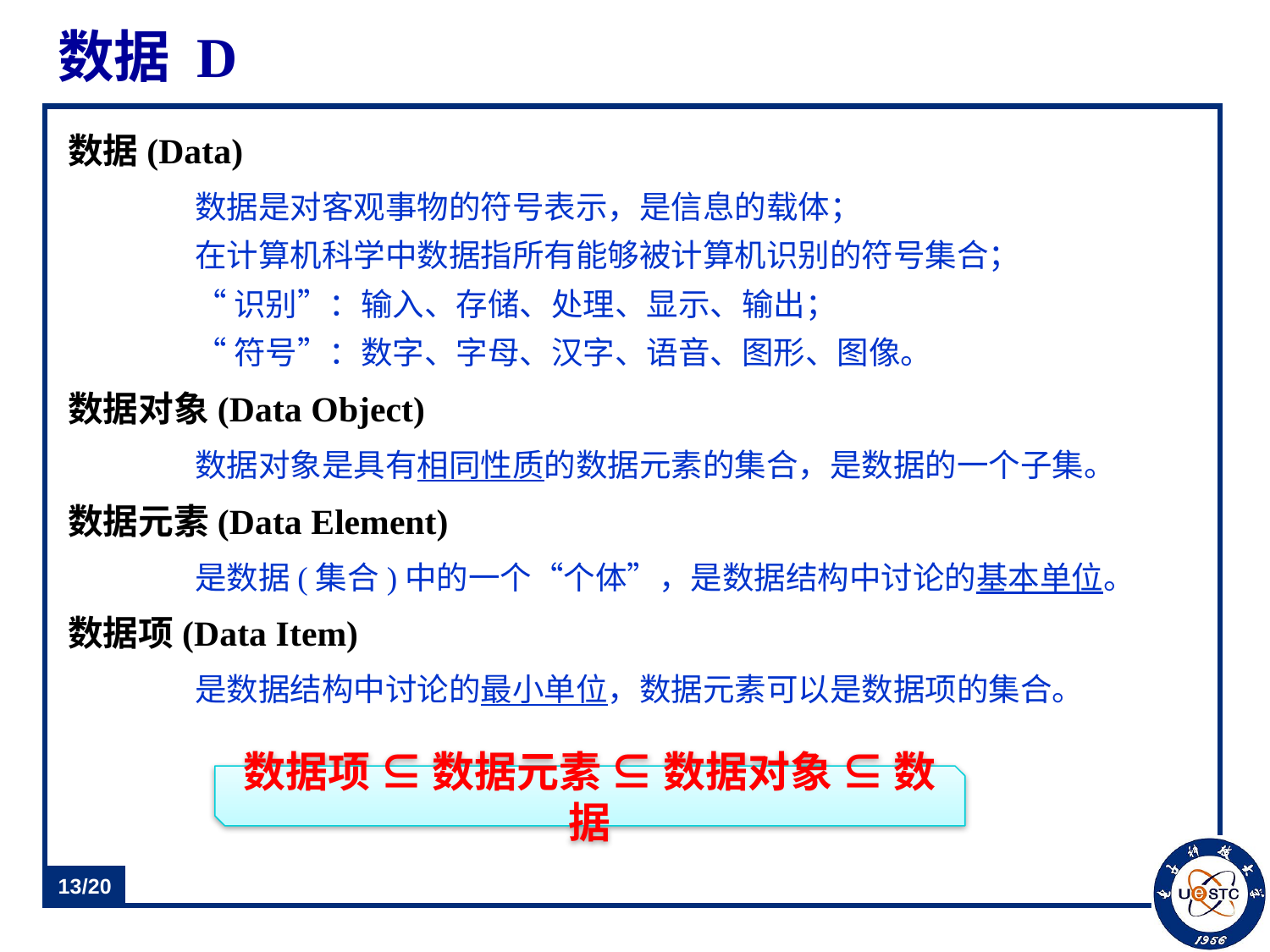

# 数据 D
数据(Data)
数据是对客观事物的符号表示，是信息的载体；
在计算机科学中数据指所有能够被计算机识别的符号集合；
“识别”：输入、存储、处理、显示、输出；
“符号”：数字、字母、汉字、语音、图形、图像。
数据对象(Data Object)
数据对象是具有相同性质的数据元素的集合，是数据的一个子集。
数据元素(Data Element)
是数据(集合)中的一个“个体”，是数据结构中讨论的基本单位。
数据项(Data Item)
是数据结构中讨论的最小单位，数据元素可以是数据项的集合。

数据项 ⊆ 数据元素 ⊆ 数据对象 ⊆ 数据
13/20